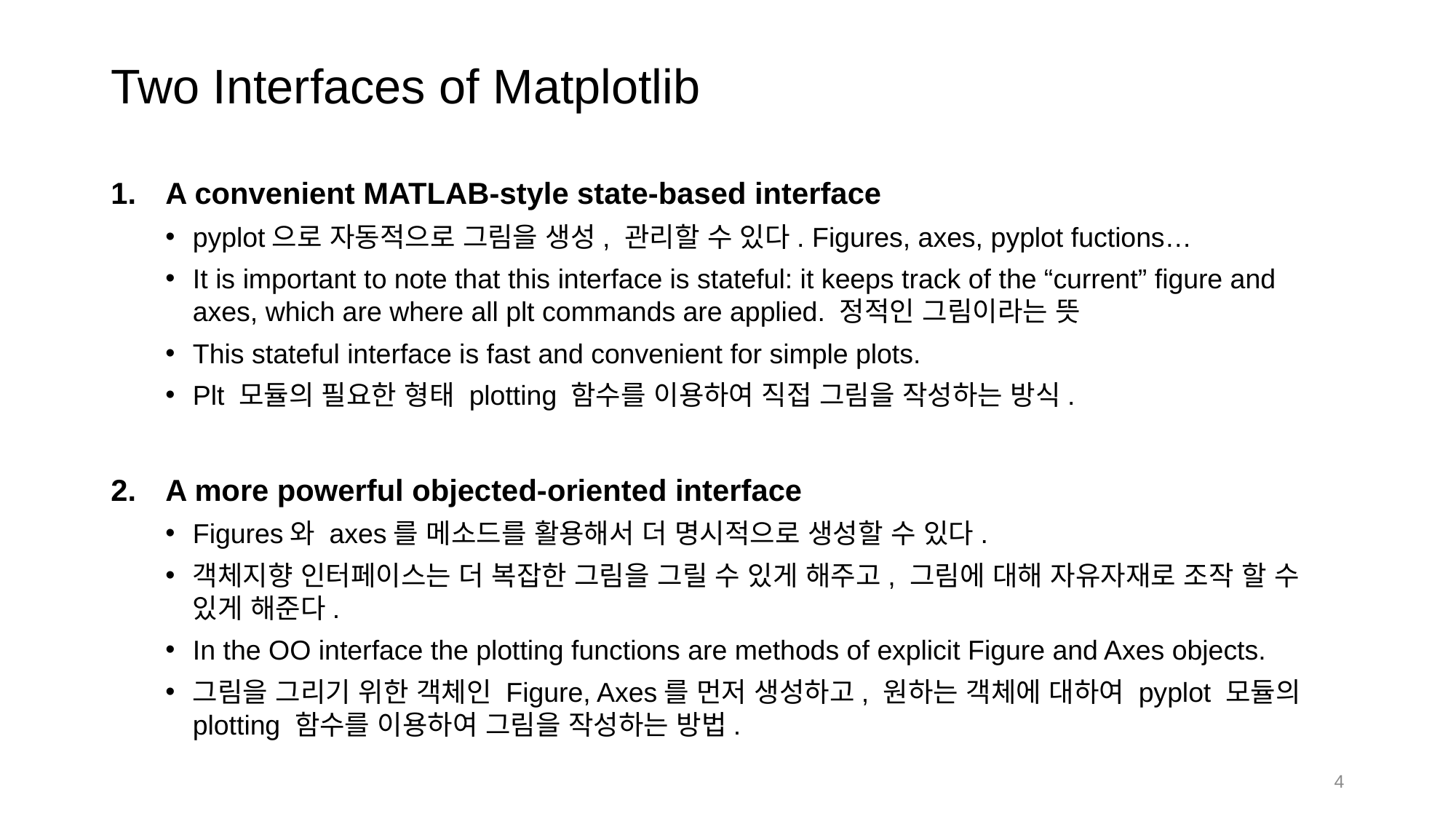

# Two Interfaces of Matplotlib
A convenient MATLAB-style state-based interface
pyplot으로 자동적으로 그림을 생성, 관리할 수 있다. Figures, axes, pyplot fuctions…
It is important to note that this interface is stateful: it keeps track of the “current” figure and axes, which are where all plt commands are applied. 정적인 그림이라는 뜻
This stateful interface is fast and convenient for simple plots.
Plt 모듈의 필요한 형태 plotting 함수를 이용하여 직접 그림을 작성하는 방식.

A more powerful objected-oriented interface
Figures와 axes를 메소드를 활용해서 더 명시적으로 생성할 수 있다.
객체지향 인터페이스는 더 복잡한 그림을 그릴 수 있게 해주고, 그림에 대해 자유자재로 조작 할 수 있게 해준다.
In the OO interface the plotting functions are methods of explicit Figure and Axes objects.
그림을 그리기 위한 객체인 Figure, Axes를 먼저 생성하고, 원하는 객체에 대하여 pyplot 모듈의 plotting 함수를 이용하여 그림을 작성하는 방법.

4